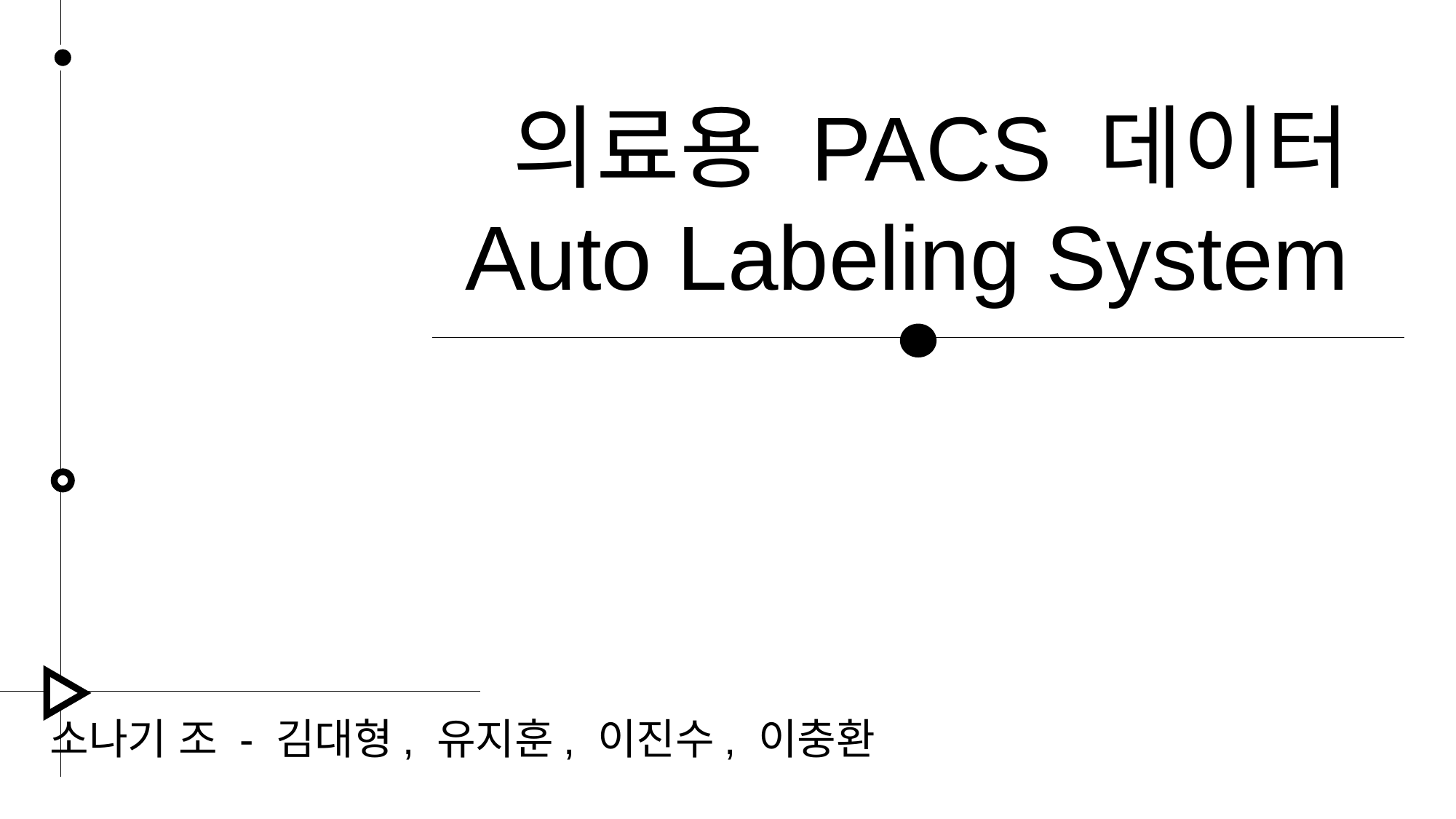

의료용 PACS 데이터
Auto Labeling System

소나기 조 - 김대형, 유지훈, 이진수, 이충환